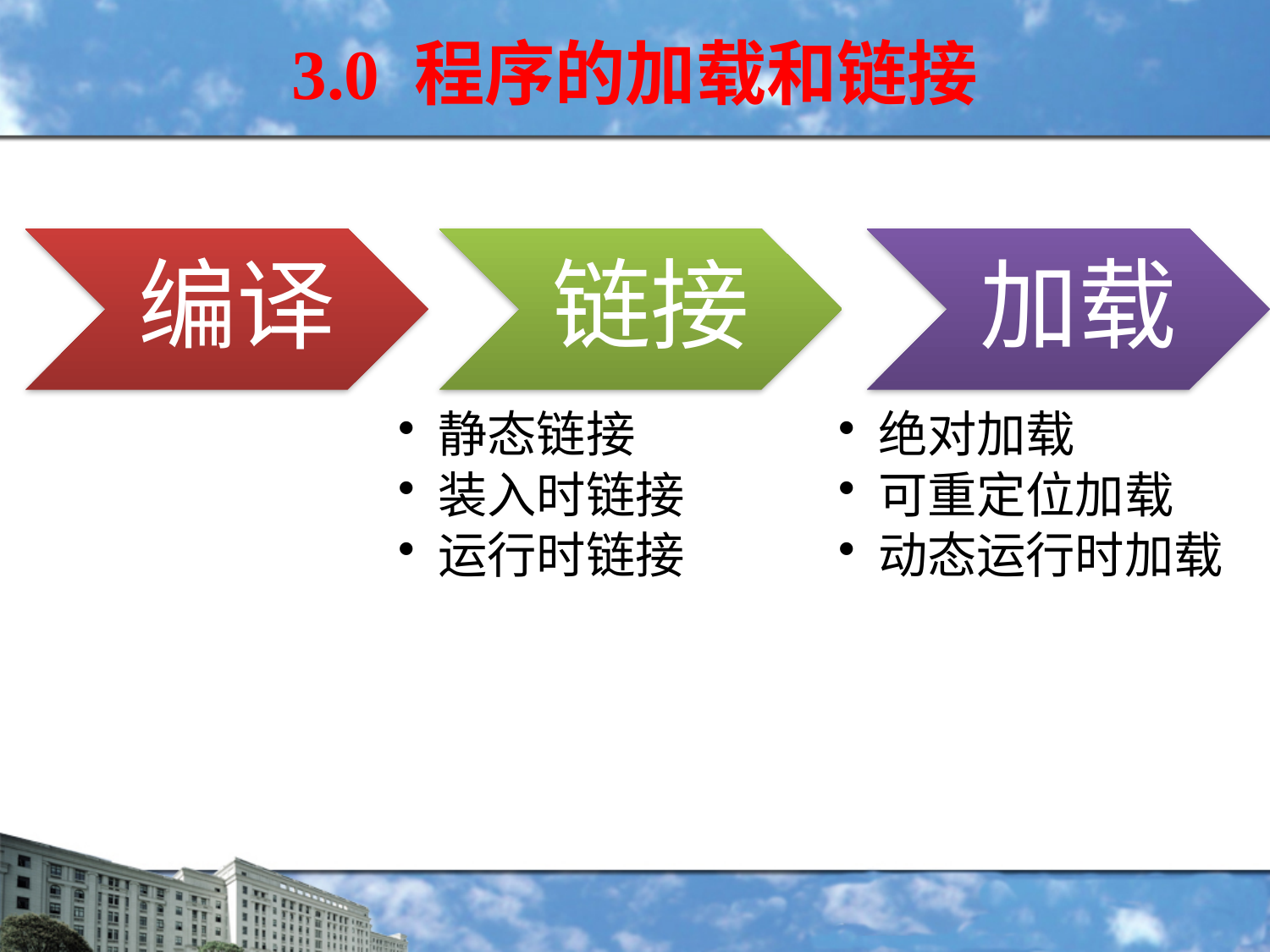

3.0 程序的加载和链接
编译
链接
静态链接
装入时链接
运行时链接
加载
绝对加载
可重定位加载
动态运行时加载